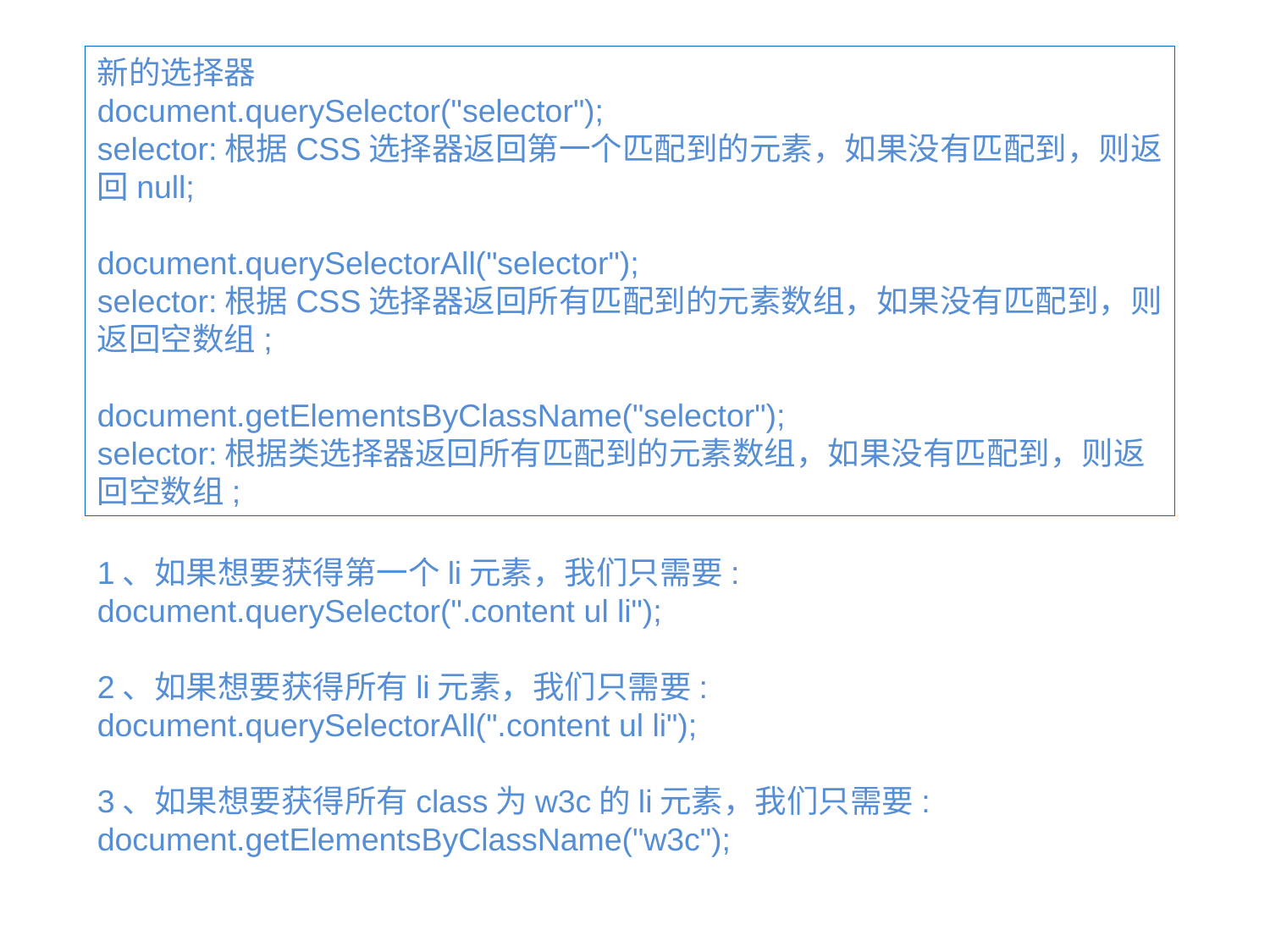

新的选择器
document.querySelector("selector");
selector:根据CSS选择器返回第一个匹配到的元素，如果没有匹配到，则返回null;
document.querySelectorAll("selector");
selector:根据CSS选择器返回所有匹配到的元素数组，如果没有匹配到，则返回空数组;
document.getElementsByClassName("selector");
selector:根据类选择器返回所有匹配到的元素数组，如果没有匹配到，则返回空数组;
1、如果想要获得第一个li元素，我们只需要:
document.querySelector(".content ul li");
2、如果想要获得所有li元素，我们只需要:
document.querySelectorAll(".content ul li");
3、如果想要获得所有class为w3c的li元素，我们只需要:
document.getElementsByClassName("w3c");